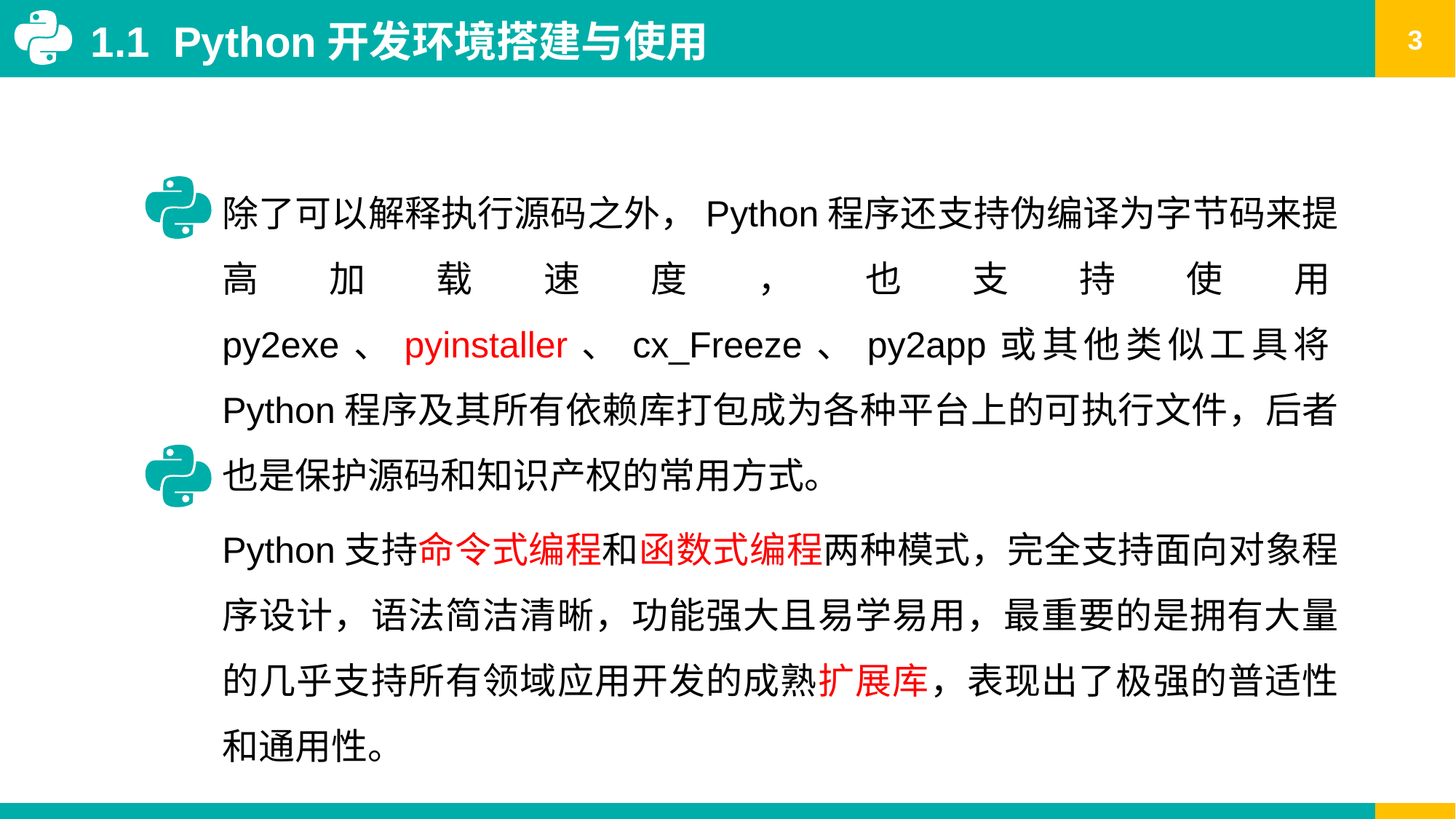

1.1  Python开发环境搭建与使用
除了可以解释执行源码之外，Python程序还支持伪编译为字节码来提高加载速度，也支持使用py2exe、pyinstaller、cx_Freeze、py2app或其他类似工具将Python程序及其所有依赖库打包成为各种平台上的可执行文件，后者也是保护源码和知识产权的常用方式。
Python支持命令式编程和函数式编程两种模式，完全支持面向对象程序设计，语法简洁清晰，功能强大且易学易用，最重要的是拥有大量的几乎支持所有领域应用开发的成熟扩展库，表现出了极强的普适性和通用性。